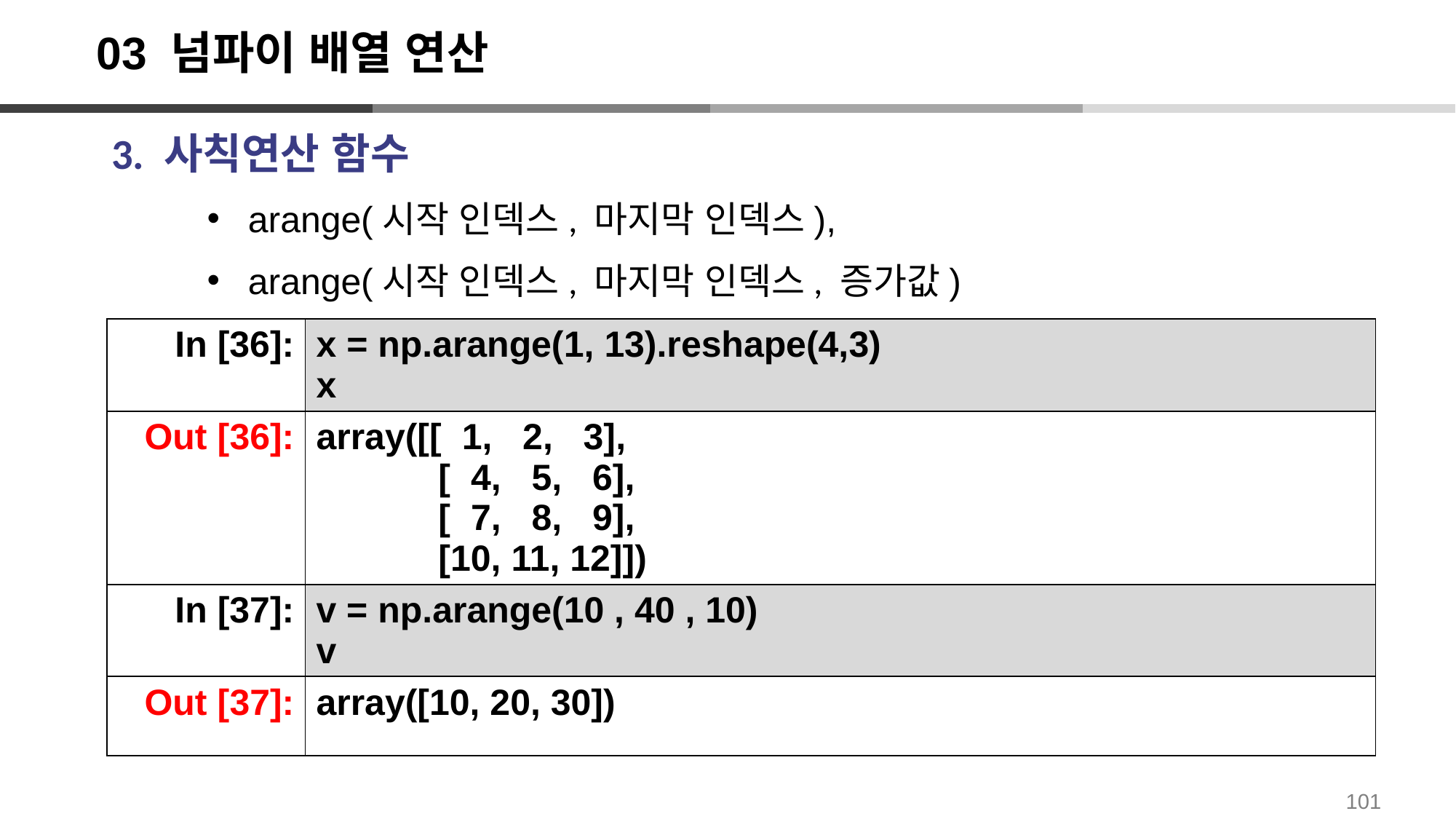

# 03 넘파이 배열 연산
3. 사칙연산 함수
arange(시작 인덱스, 마지막 인덱스),
arange(시작 인덱스, 마지막 인덱스, 증가값)
| In [36]: | x = np.arange(1, 13).reshape(4,3) x |
| --- | --- |
| Out [36]: | array([[ 1, 2, 3], [ 4, 5, 6], [ 7, 8, 9], [10, 11, 12]]) |
| In [37]: | v = np.arange(10 , 40 , 10) v |
| Out [37]: | array([10, 20, 30]) |